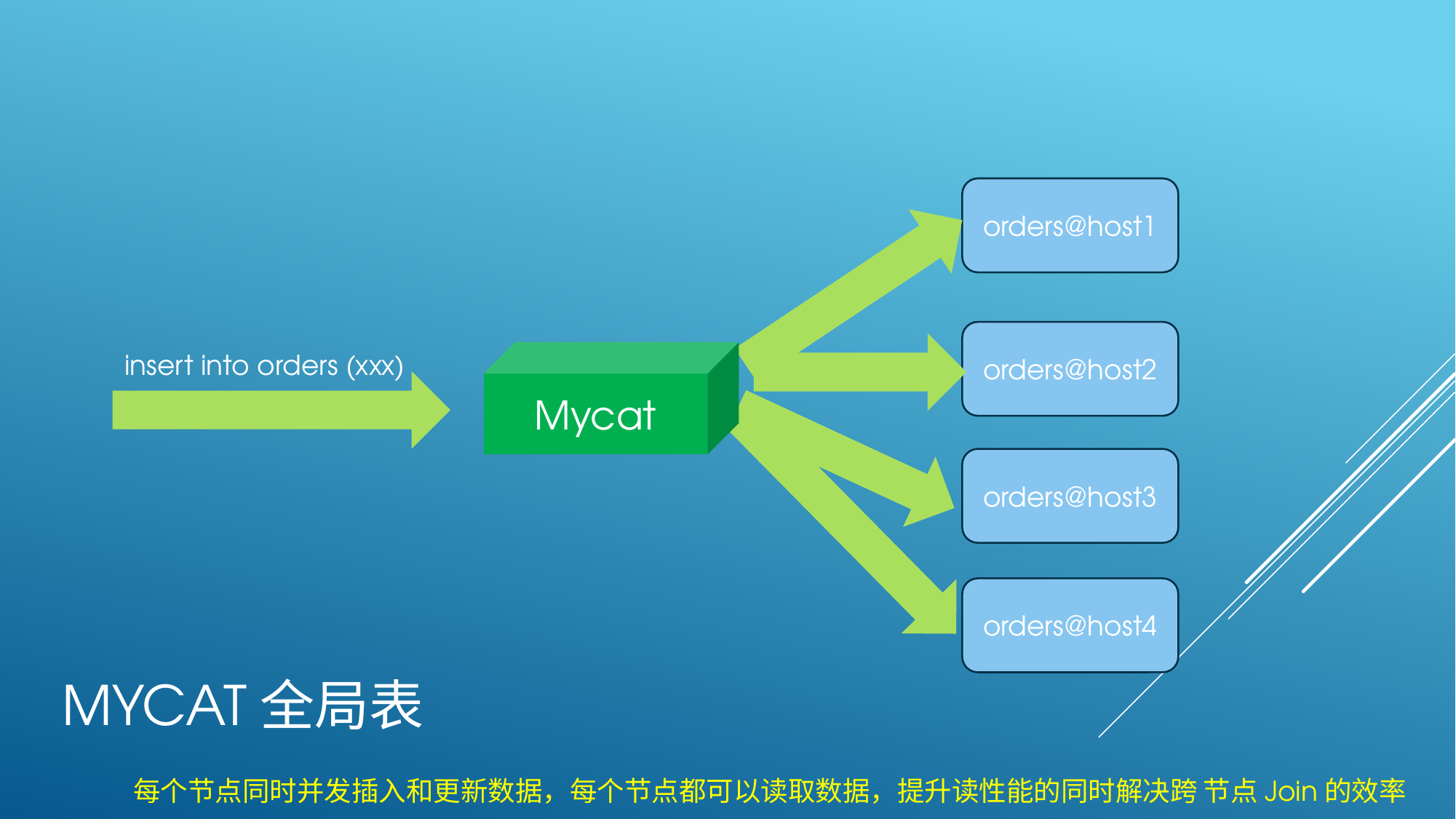

orders@host1

orders@host2

insert into orders (xxx)
Mycat

orders@host3

orders@host4
# Mycat全局表
每个节点同时并发插入和更新数据，每个节点都可以读取数据，提升读性能的同时解决跨 节点Join的效率